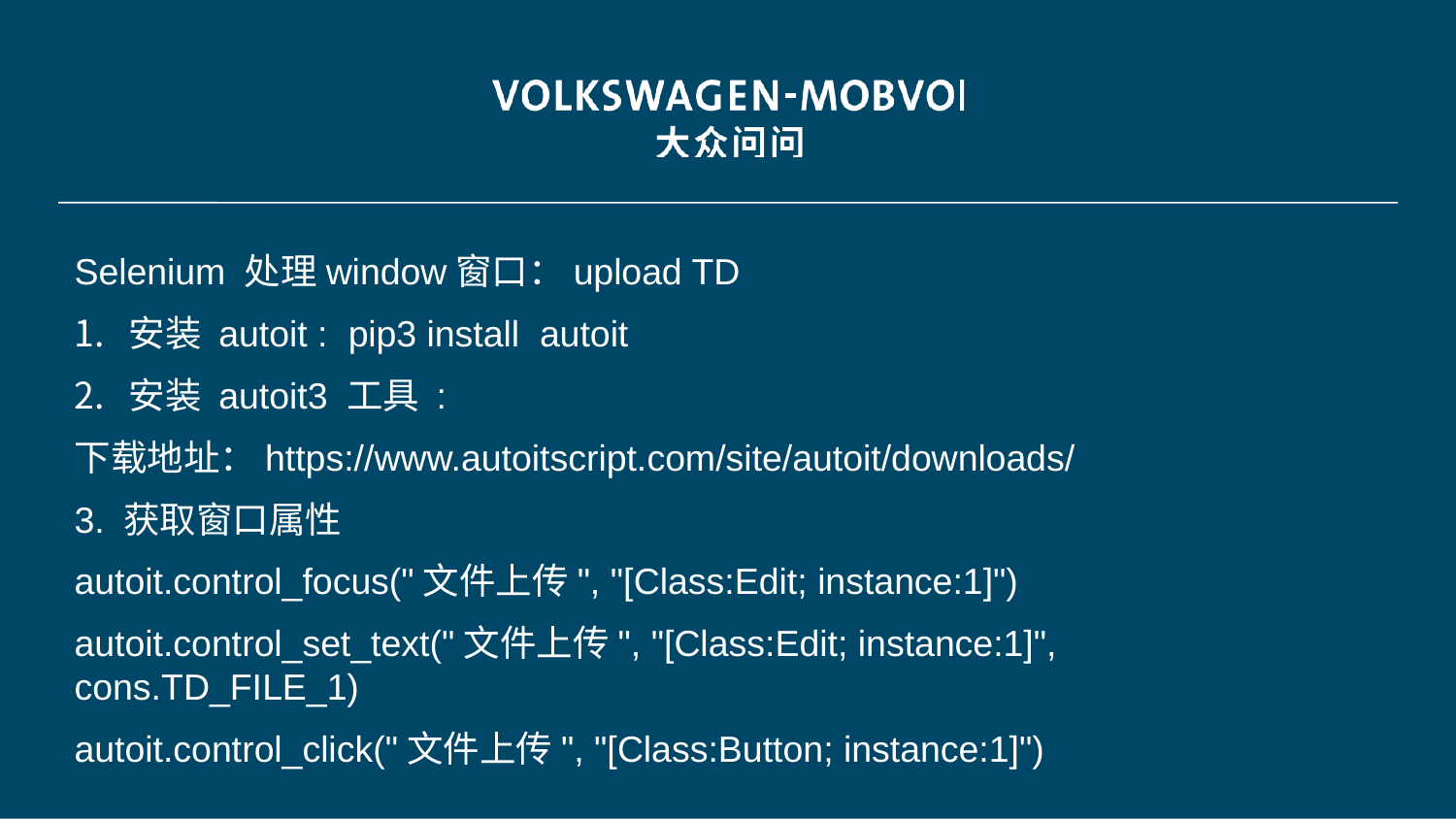

Selenium 处理window窗口：upload TD
安装 autoit :  pip3 install  autoit
安装 autoit3 工具 :
下载地址：https://www.autoitscript.com/site/autoit/downloads/
3. 获取窗口属性
autoit.control_focus("文件上传", "[Class:Edit; instance:1]")
autoit.control_set_text("文件上传", "[Class:Edit; instance:1]", cons.TD_FILE_1)
autoit.control_click("文件上传", "[Class:Button; instance:1]")